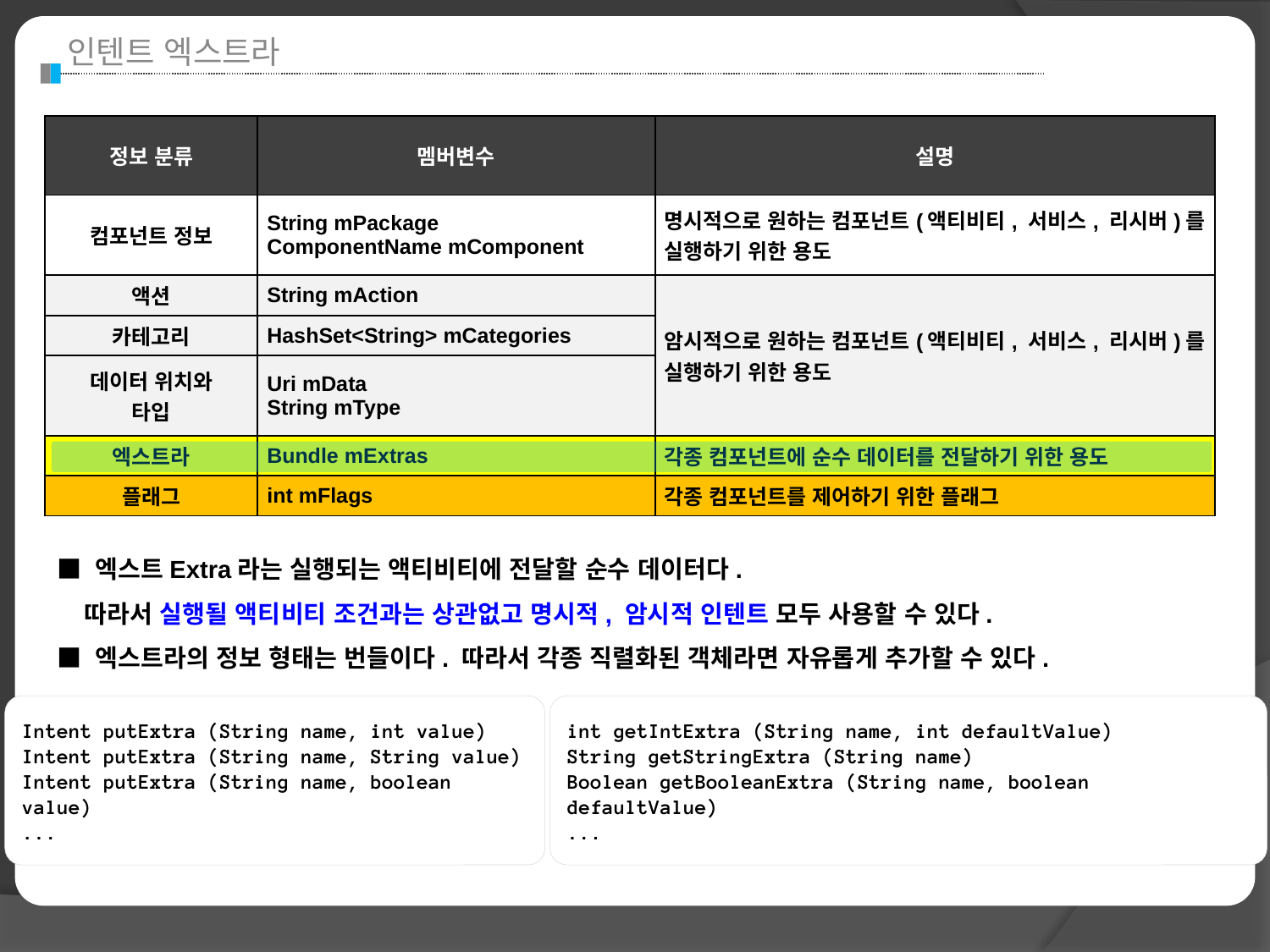

인텐트 엑스트라

| 정보 분류 | 멤버변수 | 설명 |
| --- | --- | --- |
| 컴포넌트 정보 | String mPackage ComponentName mComponent | 명시적으로 원하는 컴포넌트(액티비티, 서비스, 리시버)를 실행하기 위한 용도 |
| 액션 | String mAction | 암시적으로 원하는 컴포넌트(액티비티, 서비스, 리시버)를 실행하기 위한 용도 |
| 카테고리 | HashSet<String> mCategories |  |
| 데이터 위치와 타입 | Uri mData String mType |  |
| 엑스트라 | Bundle mExtras | 각종 컴포넌트에 순수 데이터를 전달하기 위한 용도 |
| 플래그 | int mFlags | 각종 컴포넌트를 제어하기 위한 플래그 |

■ 엑스트Extra라는 실행되는 액티비티에 전달할 순수 데이터다.
   따라서 실행될 액티비티 조건과는 상관없고 명시적, 암시적 인텐트 모두 사용할 수 있다.
■ 엑스트라의 정보 형태는 번들이다. 따라서 각종 직렬화된 객체라면 자유롭게 추가할 수 있다.
Intent putExtra (String name, int value)
Intent putExtra (String name, String value)
Intent putExtra (String name, boolean value)
...
int getIntExtra (String name, int defaultValue)
String getStringExtra (String name)
Boolean getBooleanExtra (String name, boolean defaultValue)
...